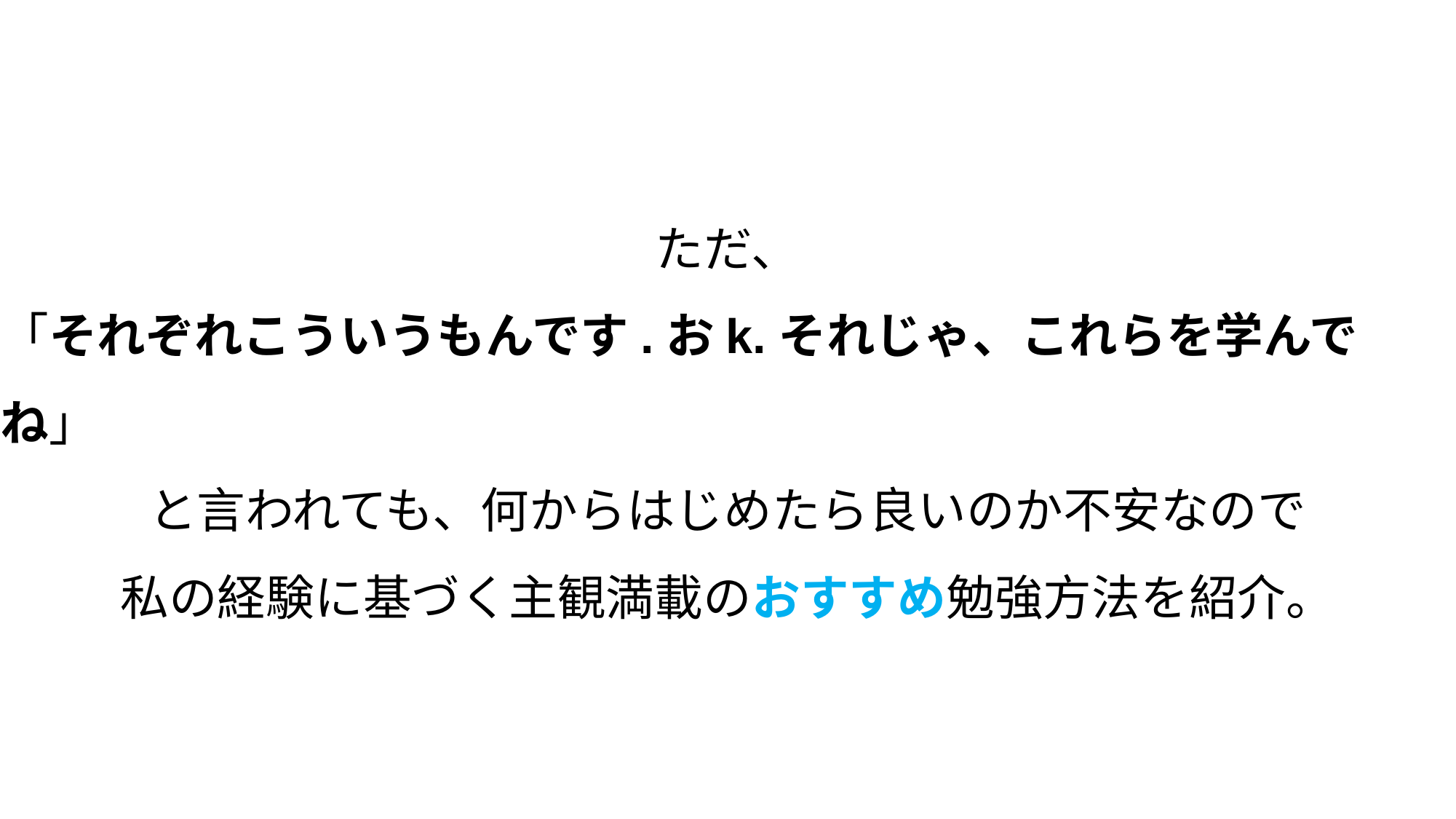

ただ、
「それぞれこういうもんです.おk.それじゃ、これらを学んでね」
と言われても、何からはじめたら良いのか不安なので
私の経験に基づく主観満載のおすすめ勉強方法を紹介。